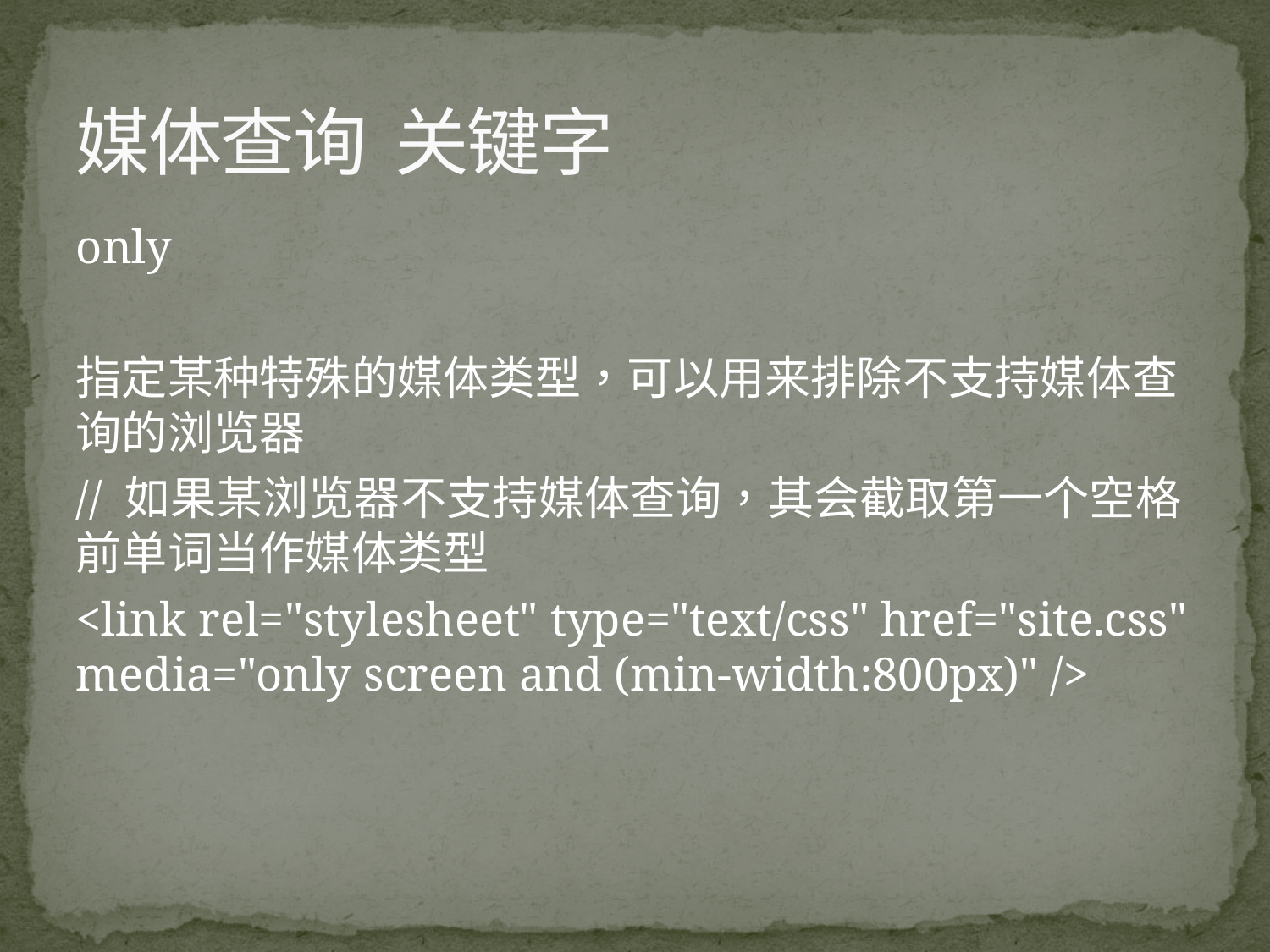

# 媒体查询  关键字
only

指定某种特殊的媒体类型，可以用来排除不支持媒体查询的浏览器
// 如果某浏览器不支持媒体查询，其会截取第一个空格前单词当作媒体类型
<link rel="stylesheet" type="text/css" href="site.css" media="only screen and (min-width:800px)" />